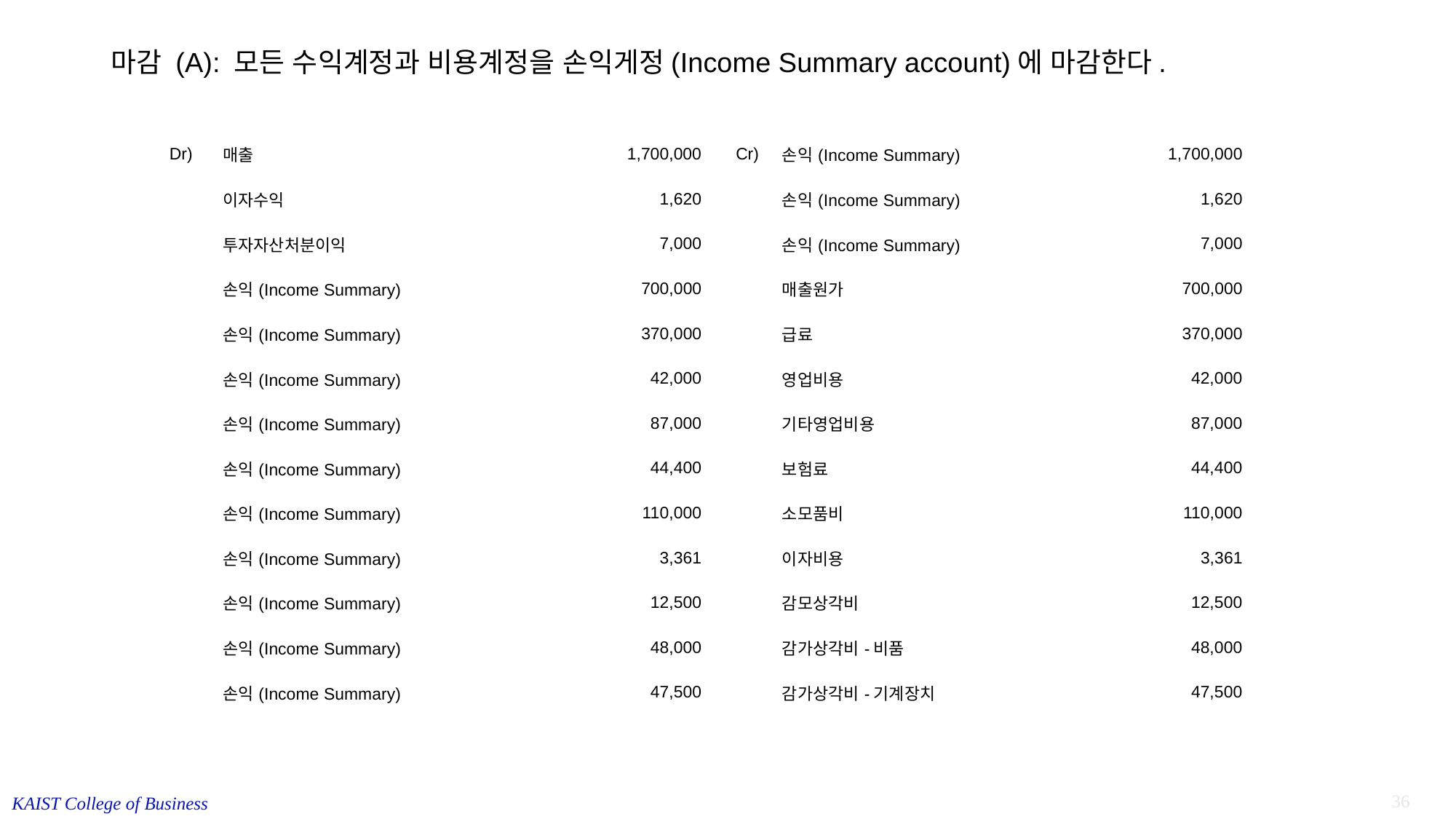

# 마감 (A): 모든 수익계정과 비용계정을 손익게정(Income Summary account)에 마감한다.
| Dr) | 매출 | 1,700,000 |  | Cr) | 손익(Income Summary) | 1,700,000 |
| --- | --- | --- | --- | --- | --- | --- |
|  | 이자수익 | 1,620 |  |  | 손익(Income Summary) | 1,620 |
|  | 투자자산처분이익 | 7,000 |  |  | 손익(Income Summary) | 7,000 |
|  | 손익(Income Summary) | 700,000 |  |  | 매출원가 | 700,000 |
|  | 손익(Income Summary) | 370,000 |  |  | 급료 | 370,000 |
|  | 손익(Income Summary) | 42,000 |  |  | 영업비용 | 42,000 |
|  | 손익(Income Summary) | 87,000 |  |  | 기타영업비용 | 87,000 |
|  | 손익(Income Summary) | 44,400 |  |  | 보험료 | 44,400 |
|  | 손익(Income Summary) | 110,000 |  |  | 소모품비 | 110,000 |
|  | 손익(Income Summary) | 3,361 |  |  | 이자비용 | 3,361 |
|  | 손익(Income Summary) | 12,500 |  |  | 감모상각비 | 12,500 |
|  | 손익(Income Summary) | 48,000 |  |  | 감가상각비-비품 | 48,000 |
|  | 손익(Income Summary) | 47,500 |  |  | 감가상각비-기계장치 | 47,500 |